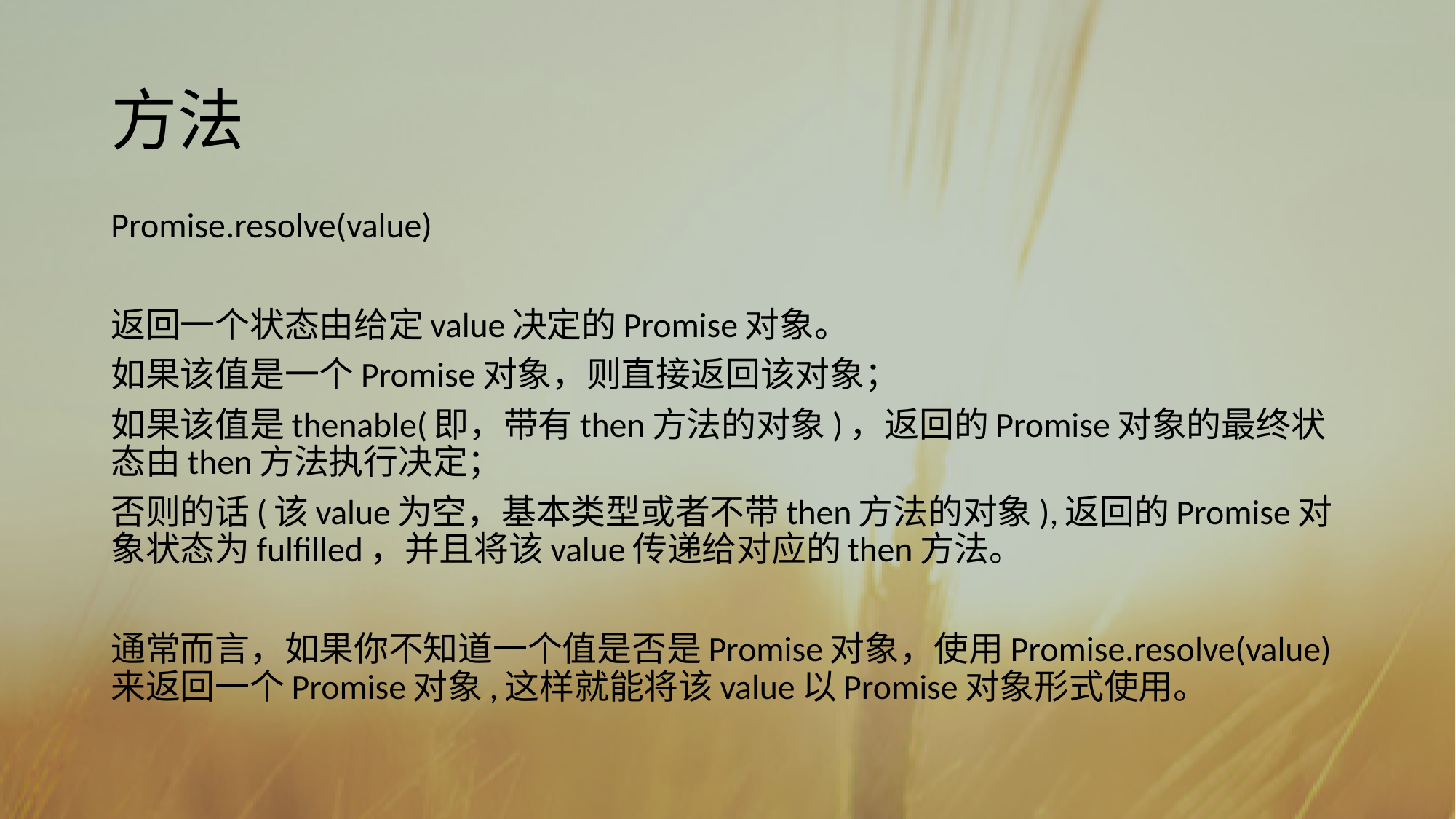

# 方法
Promise.resolve(value)

返回一个状态由给定value决定的Promise对象。
如果该值是一个Promise对象，则直接返回该对象；
如果该值是thenable(即，带有then方法的对象)，返回的Promise对象的最终状态由then方法执行决定；
否则的话(该value为空，基本类型或者不带then方法的对象),返回的Promise对象状态为fulfilled，并且将该value传递给对应的then方法。

通常而言，如果你不知道一个值是否是Promise对象，使用Promise.resolve(value) 来返回一个Promise对象,这样就能将该value以Promise对象形式使用。